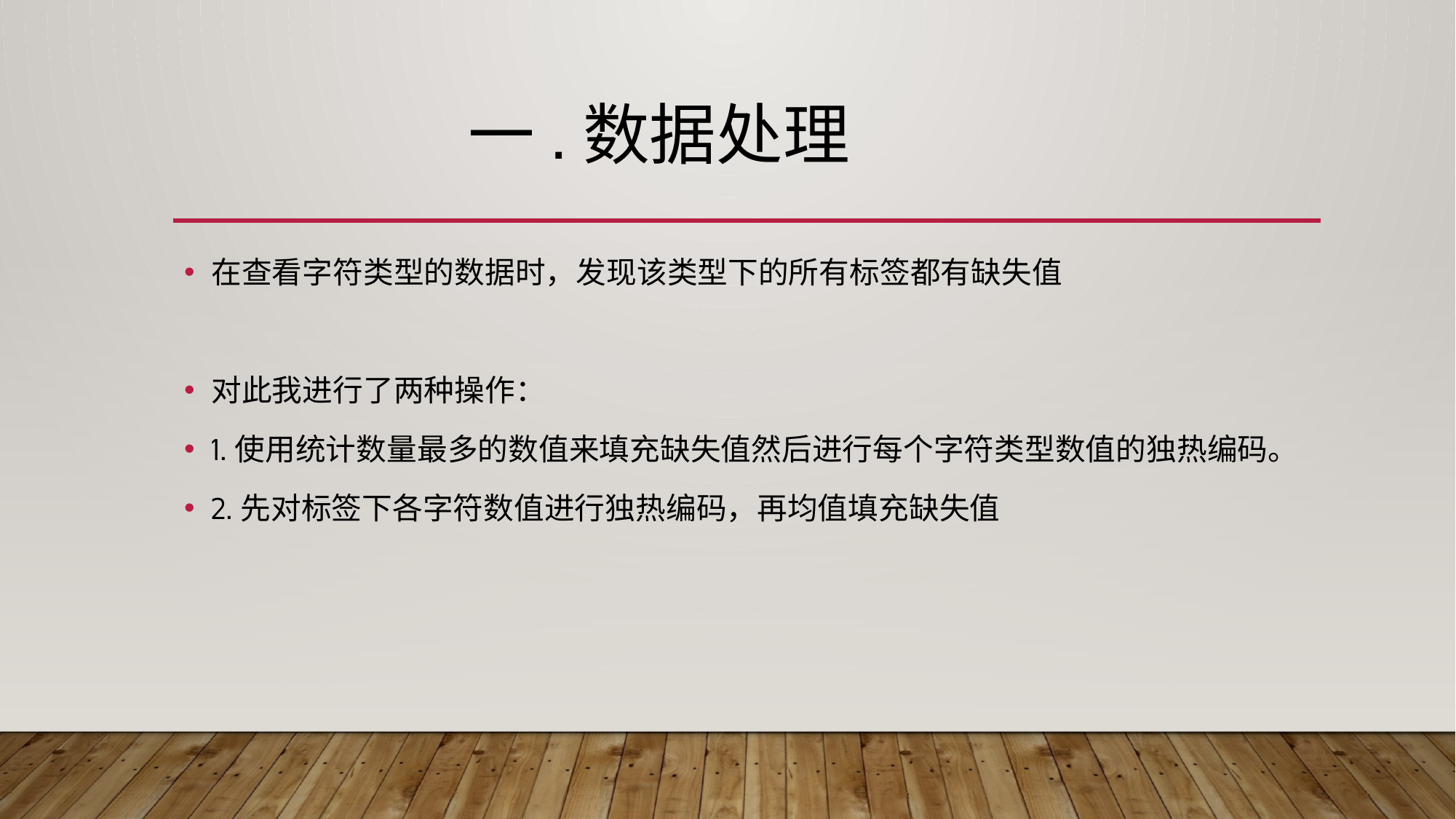

# 一.数据处理
在查看字符类型的数据时，发现该类型下的所有标签都有缺失值

对此我进行了两种操作：
1.使用统计数量最多的数值来填充缺失值然后进行每个字符类型数值的独热编码。
2.先对标签下各字符数值进行独热编码，再均值填充缺失值